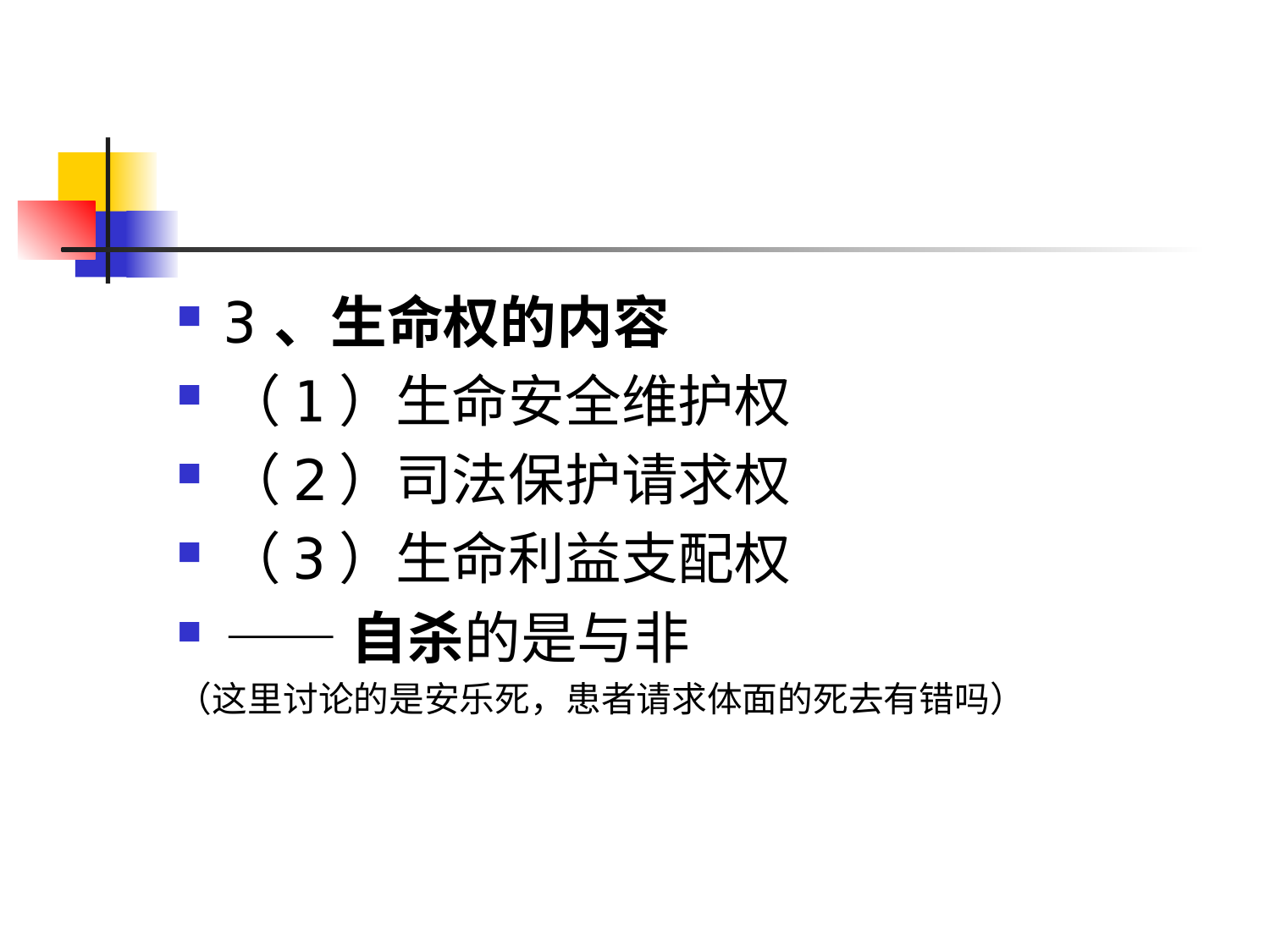

#
3、生命权的内容
（1）生命安全维护权
（2）司法保护请求权
（3）生命利益支配权
——自杀的是与非
（这里讨论的是安乐死，患者请求体面的死去有错吗）